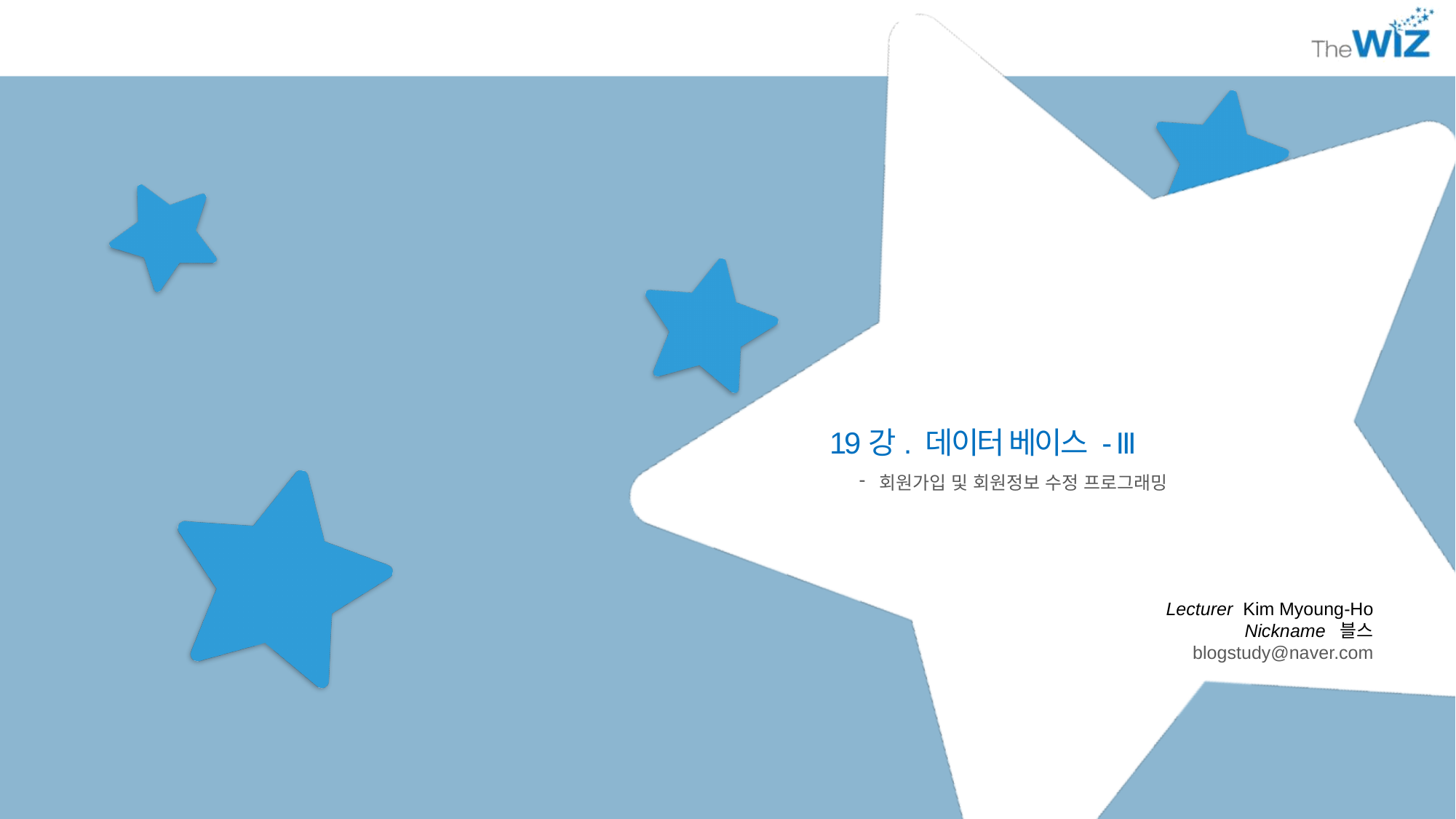

19강. 데이터 베이스 - III
회원가입 및 회원정보 수정 프로그래밍
Lecturer  Kim Myoung-Ho
Nickname  블스
blogstudy@naver.com